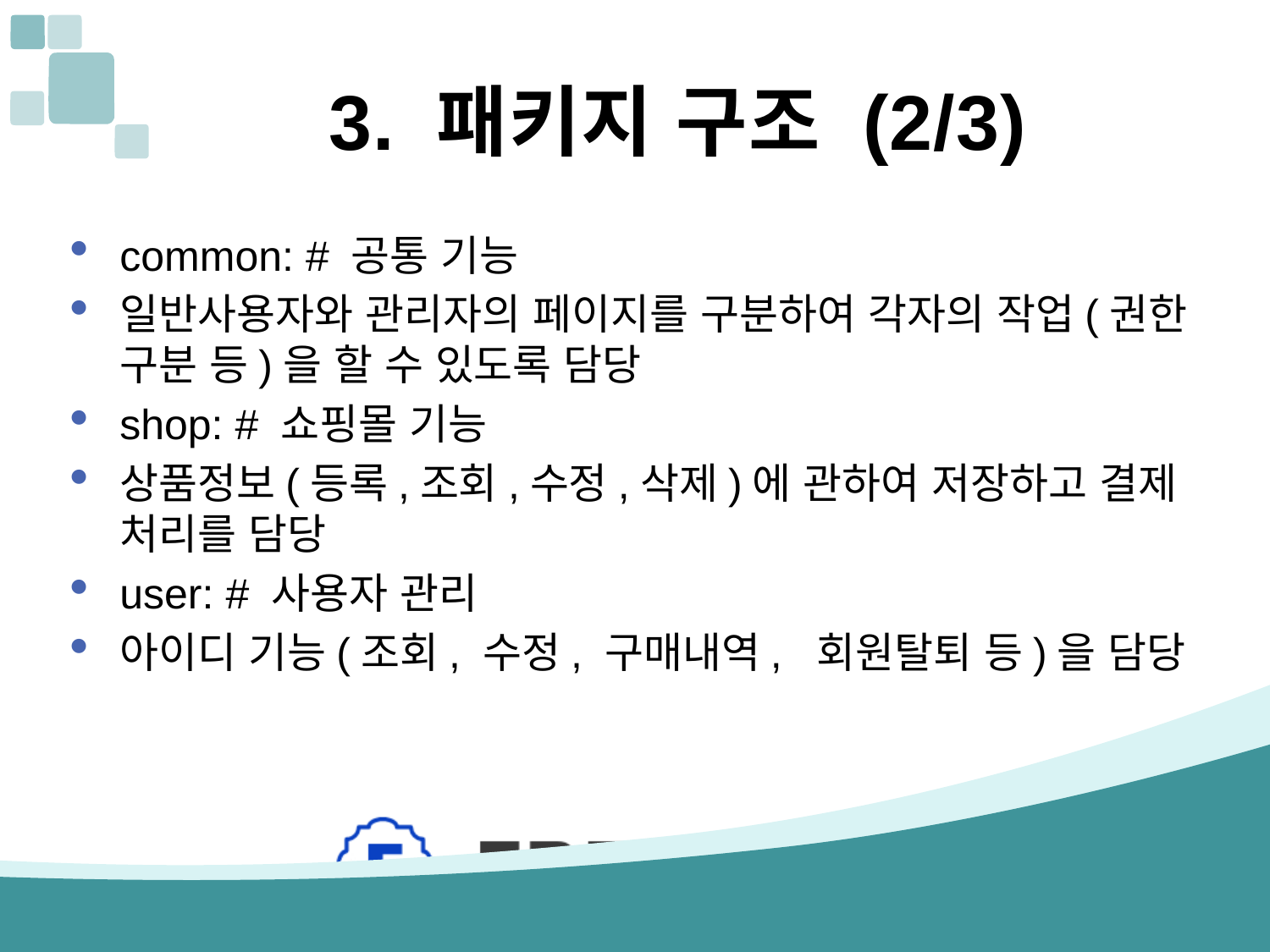

# 3. 패키지 구조 (2/3)
common: # 공통 기능
일반사용자와 관리자의 페이지를 구분하여 각자의 작업(권한 구분 등)을 할 수 있도록 담당
shop: # 쇼핑몰 기능
상품정보(등록,조회,수정,삭제)에 관하여 저장하고 결제 처리를 담당
user: # 사용자 관리
아이디 기능(조회, 수정, 구매내역,  회원탈퇴 등)을 담당